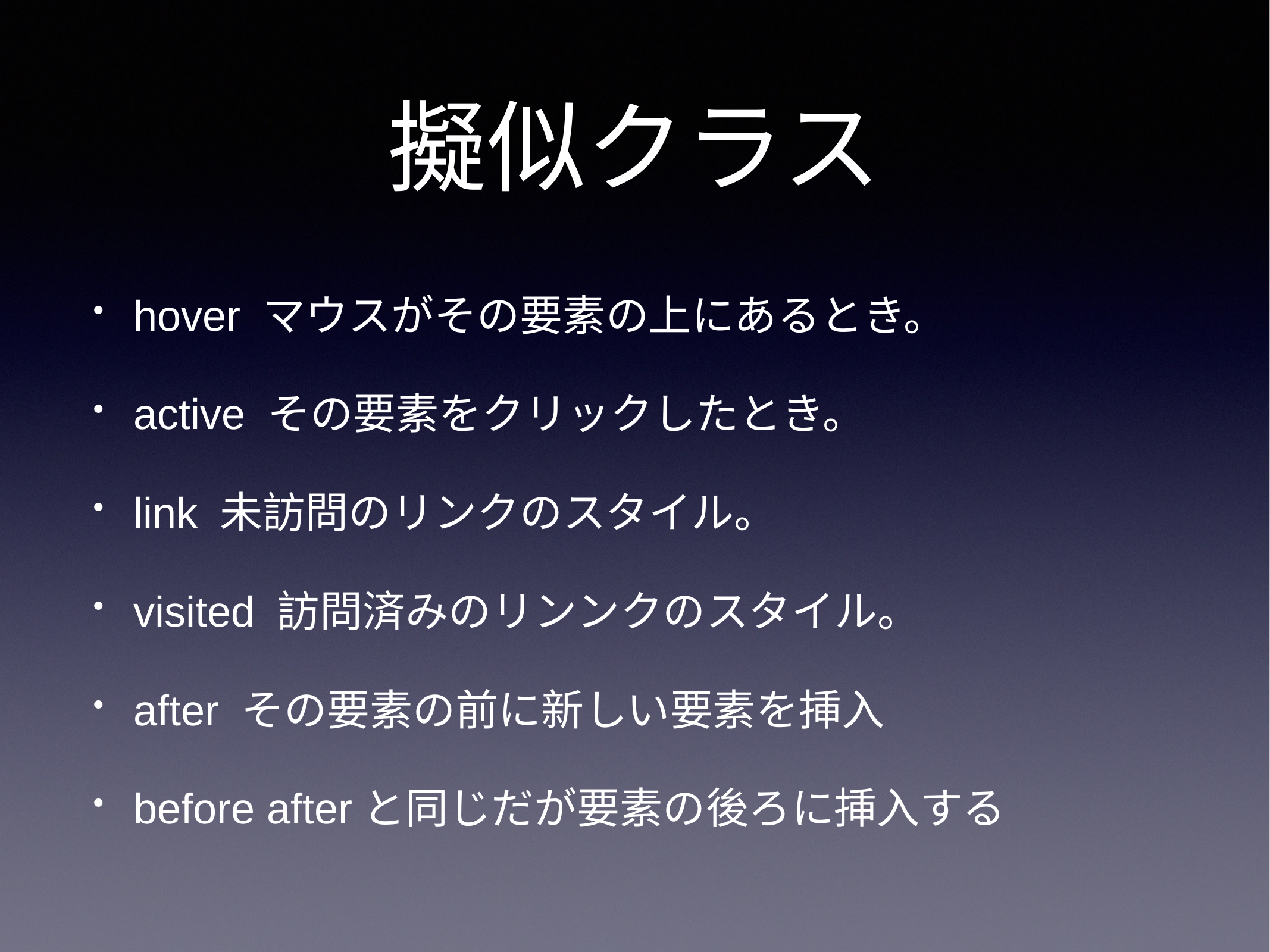

# 擬似クラス
hover マウスがその要素の上にあるとき。
active その要素をクリックしたとき。
link 未訪問のリンクのスタイル。
visited 訪問済みのリンンクのスタイル。
after その要素の前に新しい要素を挿入
before afterと同じだが要素の後ろに挿入する